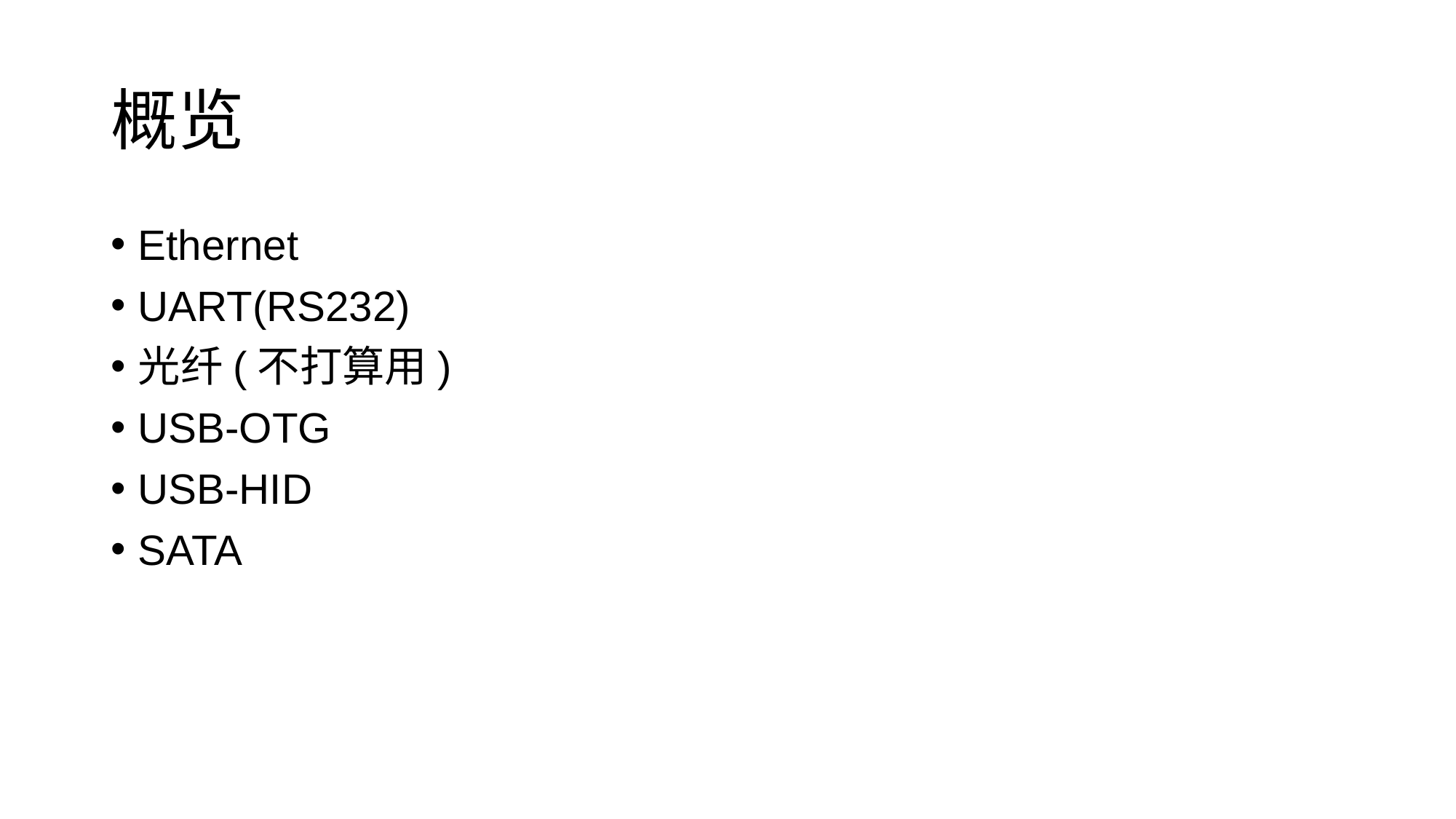

# 概览
Ethernet
UART(RS232)
光纤(不打算用)
USB-OTG
USB-HID
SATA